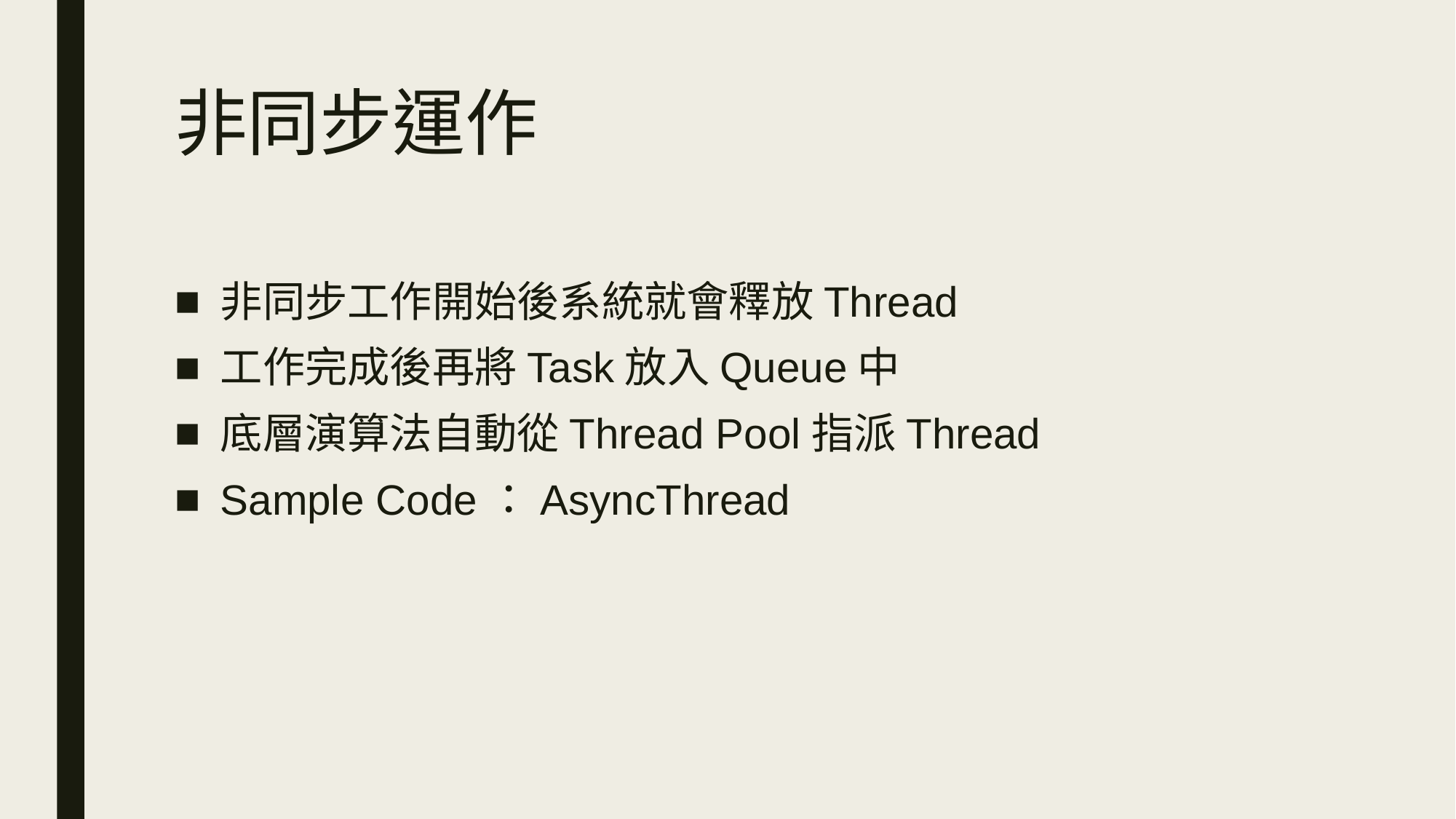

# 非同步運作
非同步工作開始後系統就會釋放Thread
工作完成後再將Task放入Queue中
底層演算法自動從Thread Pool指派Thread
Sample Code：AsyncThread